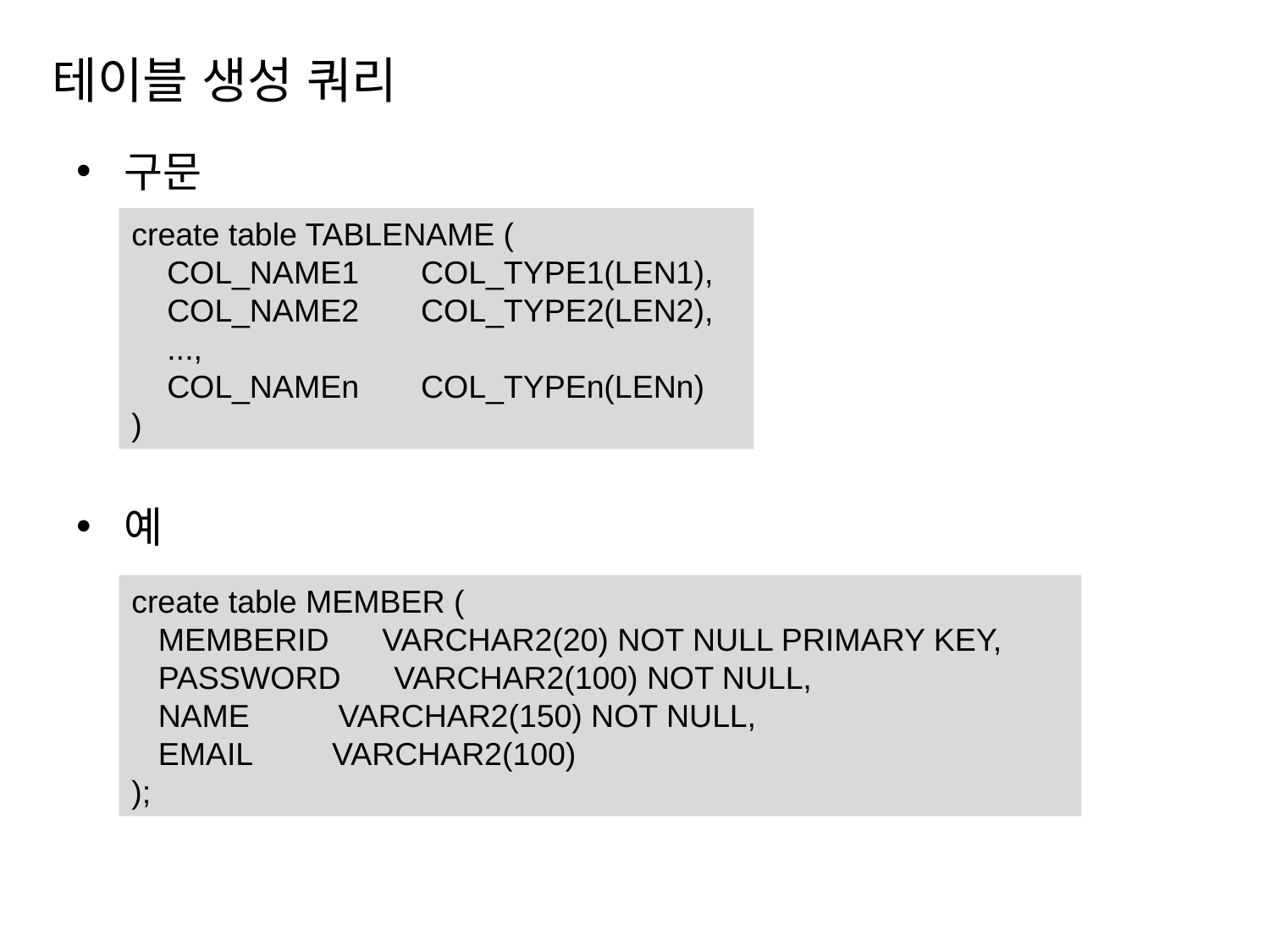

# 테이블 생성 쿼리
구문

예
create table TABLENAME (
    COL_NAME1       COL_TYPE1(LEN1),
    COL_NAME2       COL_TYPE2(LEN2),
    ...,
    COL_NAMEn       COL_TYPEn(LENn)
)
create table MEMBER (
   MEMBERID      VARCHAR2(20) NOT NULL PRIMARY KEY,
   PASSWORD      VARCHAR2(100) NOT NULL,
   NAME          VARCHAR2(150) NOT NULL,
   EMAIL         VARCHAR2(100)
);